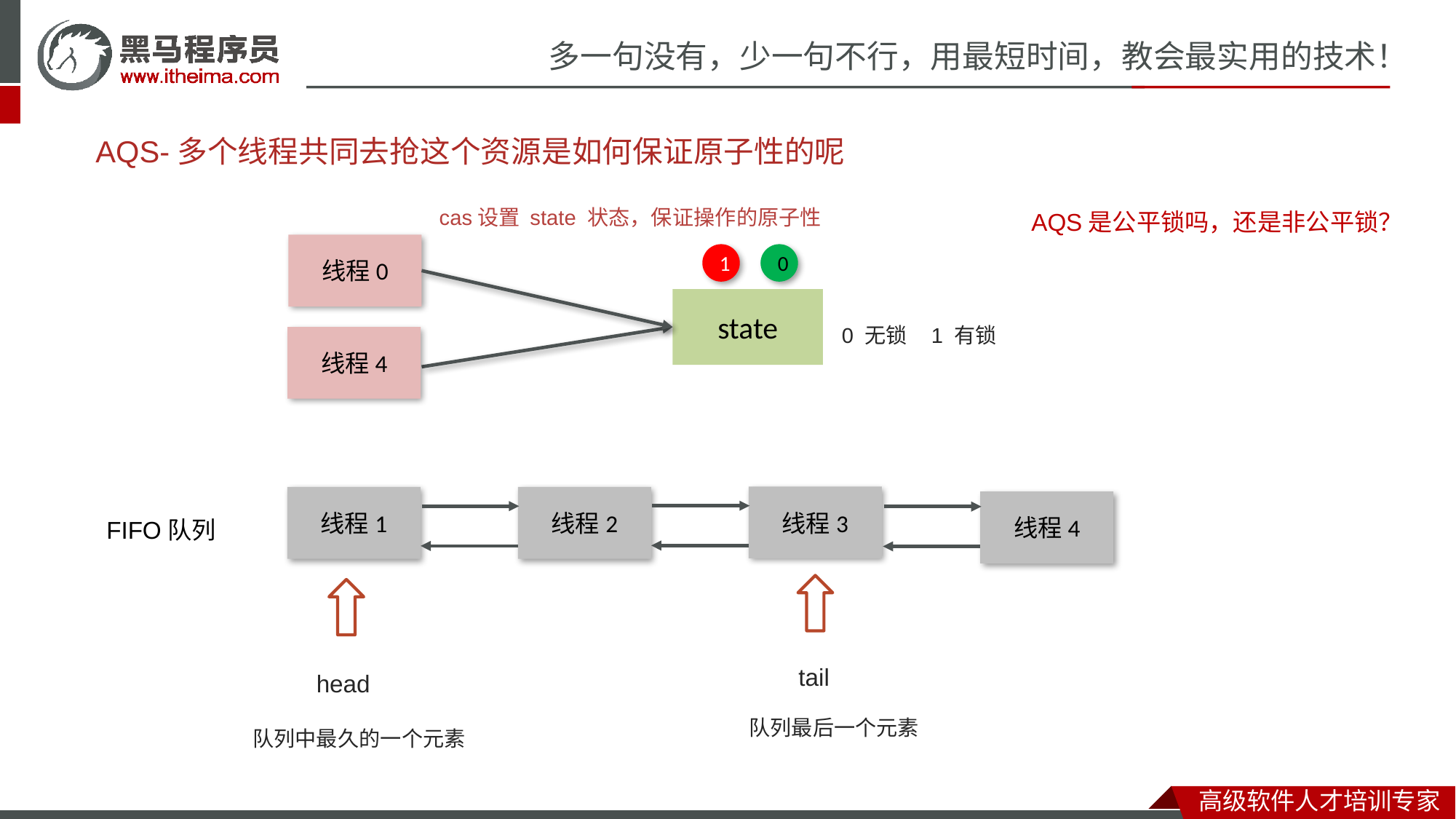

# AQS-多个线程共同去抢这个资源是如何保证原子性的呢
cas设置 state 状态，保证操作的原子性
AQS是公平锁吗，还是非公平锁？
线程0
1
0
state
0 无锁    1 有锁
线程4
线程3
线程1
线程2
线程4
FIFO队列

tail
队列最后一个元素

head
队列中最久的一个元素